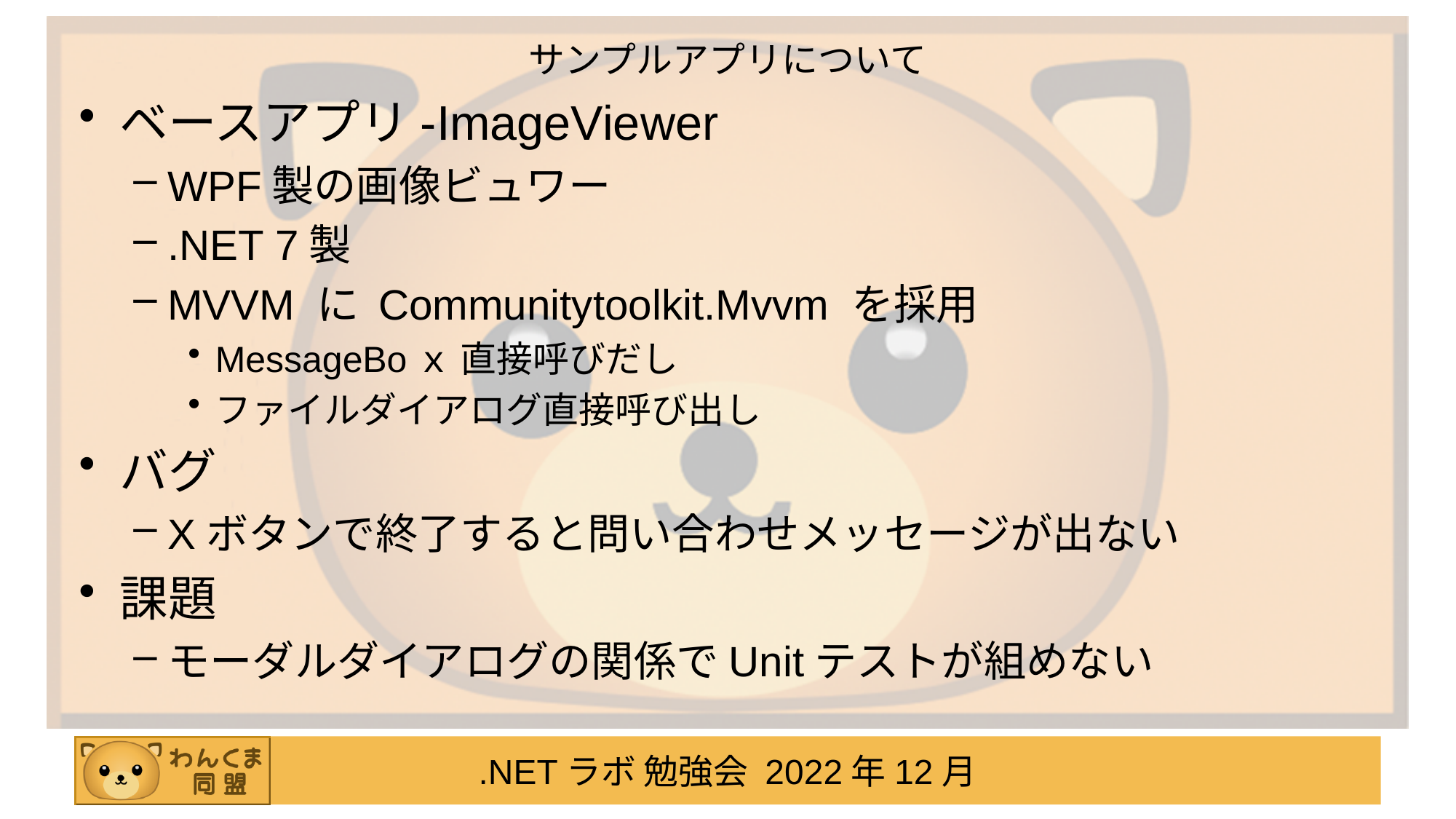

# サンプルアプリについて
ベースアプリ-ImageViewer
WPF製の画像ビュワー
.NET 7製
MVVM に Communitytoolkit.Mvvm を採用
MessageBoｘ 直接呼びだし
ファイルダイアログ直接呼び出し
バグ
Xボタンで終了すると問い合わせメッセージが出ない
課題
モーダルダイアログの関係でUnitテストが組めない